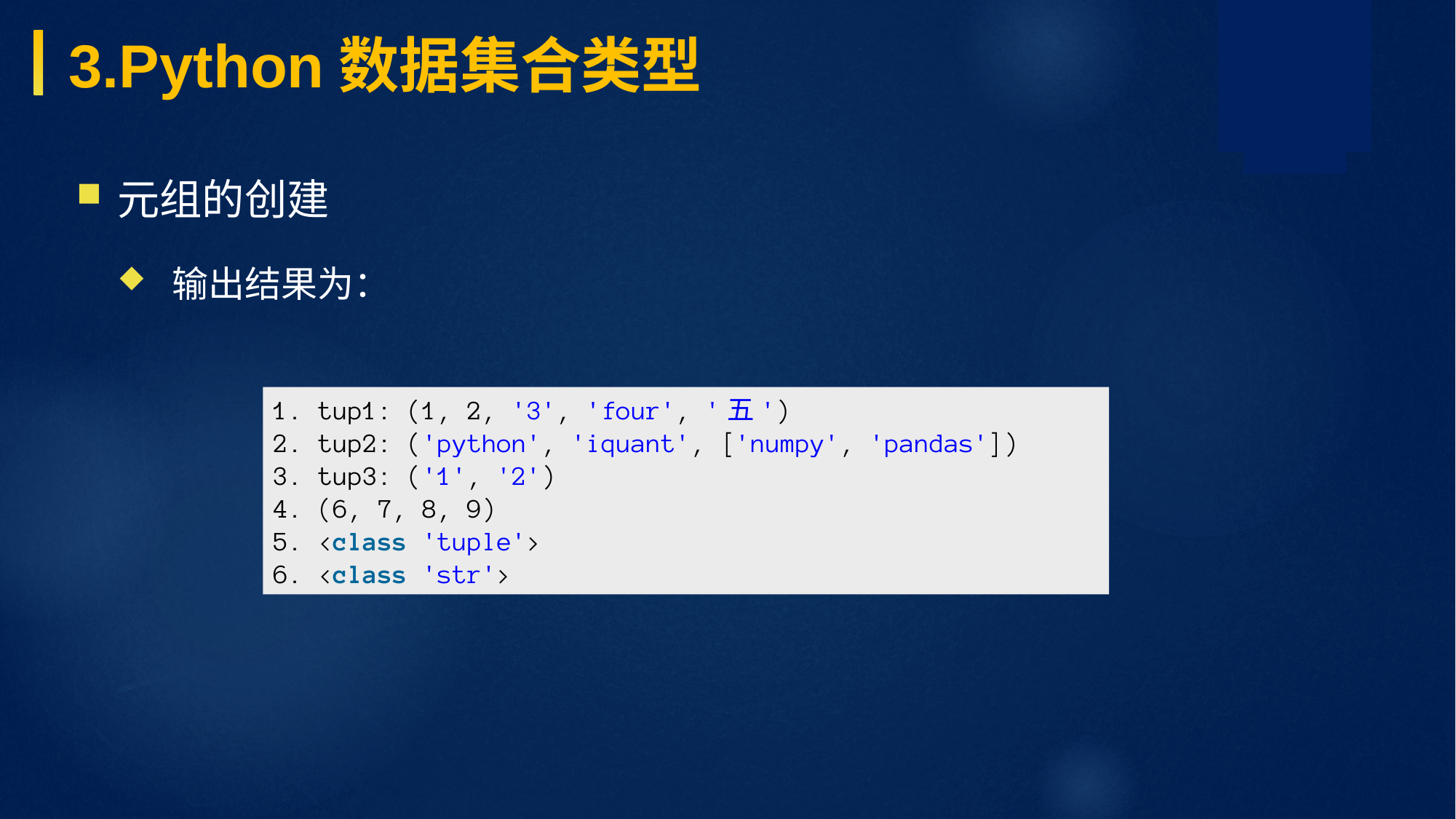

3.Python数据集合类型
元组的创建
输出结果为：
1. tup1: (1, 2, '3', 'four', '五')    2. tup2: ('python', 'iquant', ['numpy', 'pandas'])    3. tup3: ('1', '2')    4. (6, 7, 8, 9)    5. <class 'tuple'>    6. <class 'str'>